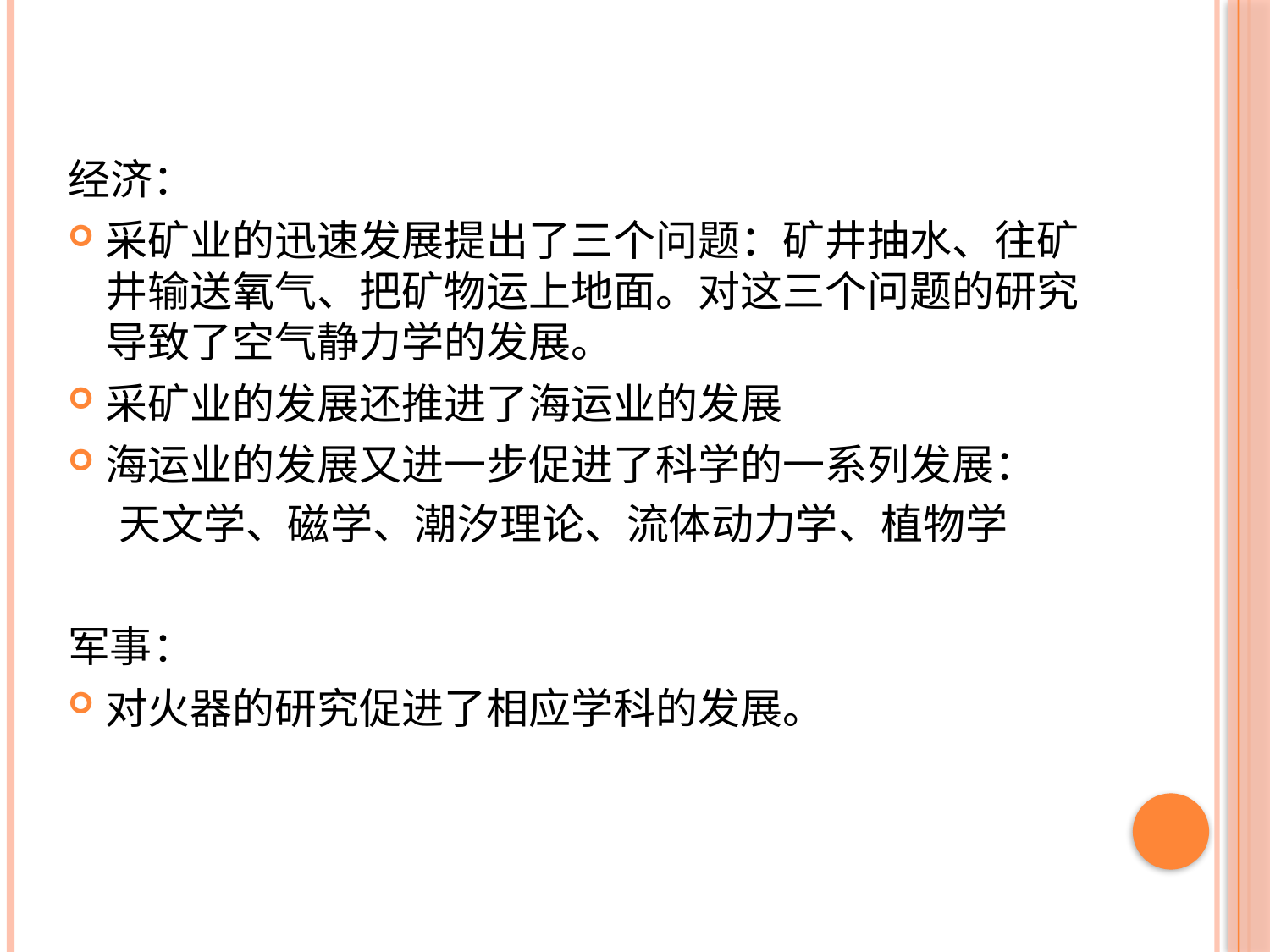

经济：
采矿业的迅速发展提出了三个问题：矿井抽水、往矿井输送氧气、把矿物运上地面。对这三个问题的研究导致了空气静力学的发展。
采矿业的发展还推进了海运业的发展
海运业的发展又进一步促进了科学的一系列发展：
天文学、磁学、潮汐理论、流体动力学、植物学

军事：
对火器的研究促进了相应学科的发展。